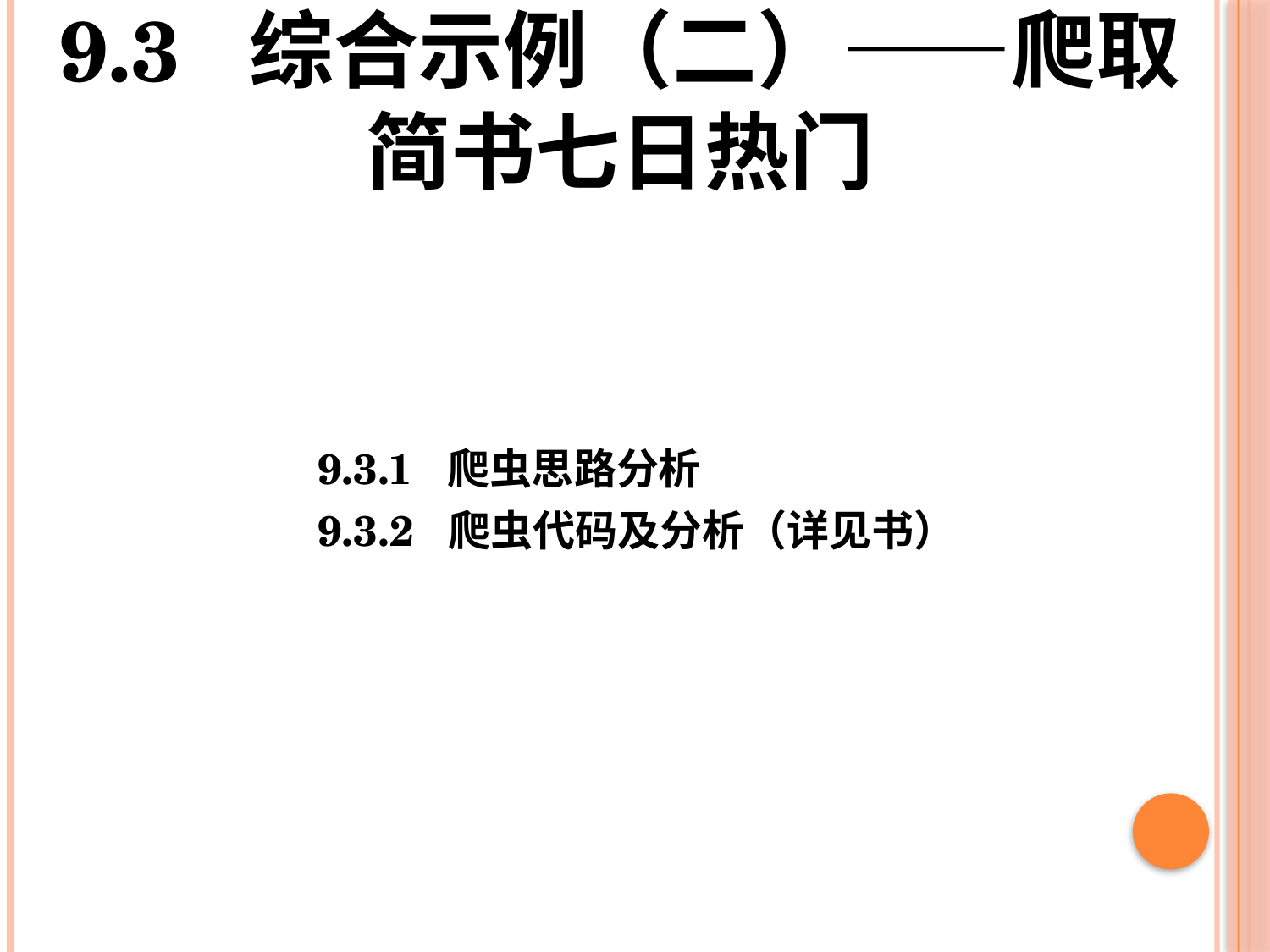

# 9.3  综合示例（二）——爬取简书七日热门
9.3.1  爬虫思路分析
9.3.2  爬虫代码及分析（详见书）